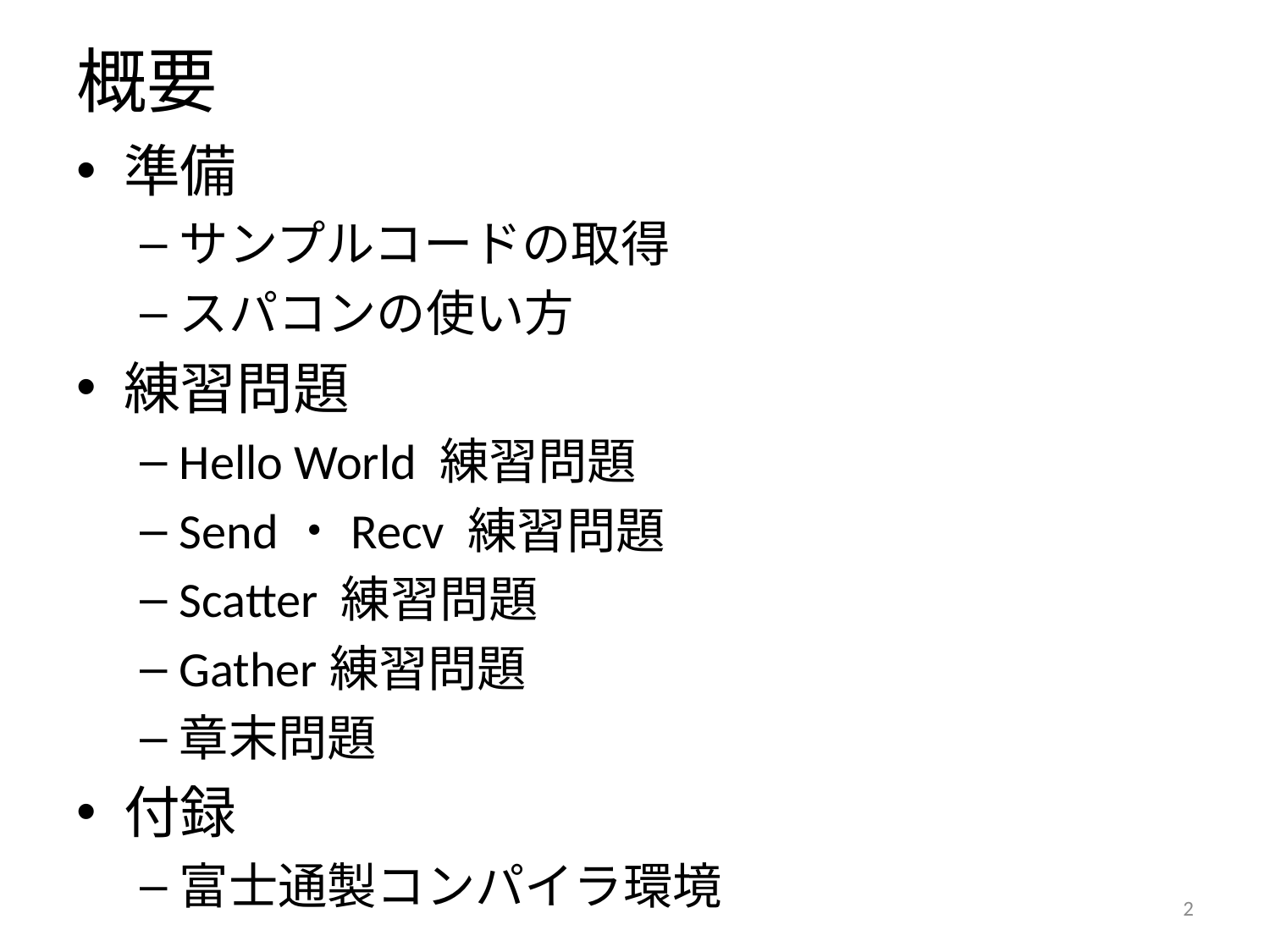

# 概要
準備
サンプルコードの取得
スパコンの使い方
練習問題
Hello World 練習問題
Send・Recv 練習問題
Scatter 練習問題
Gather練習問題
章末問題
付録
富士通製コンパイラ環境
2